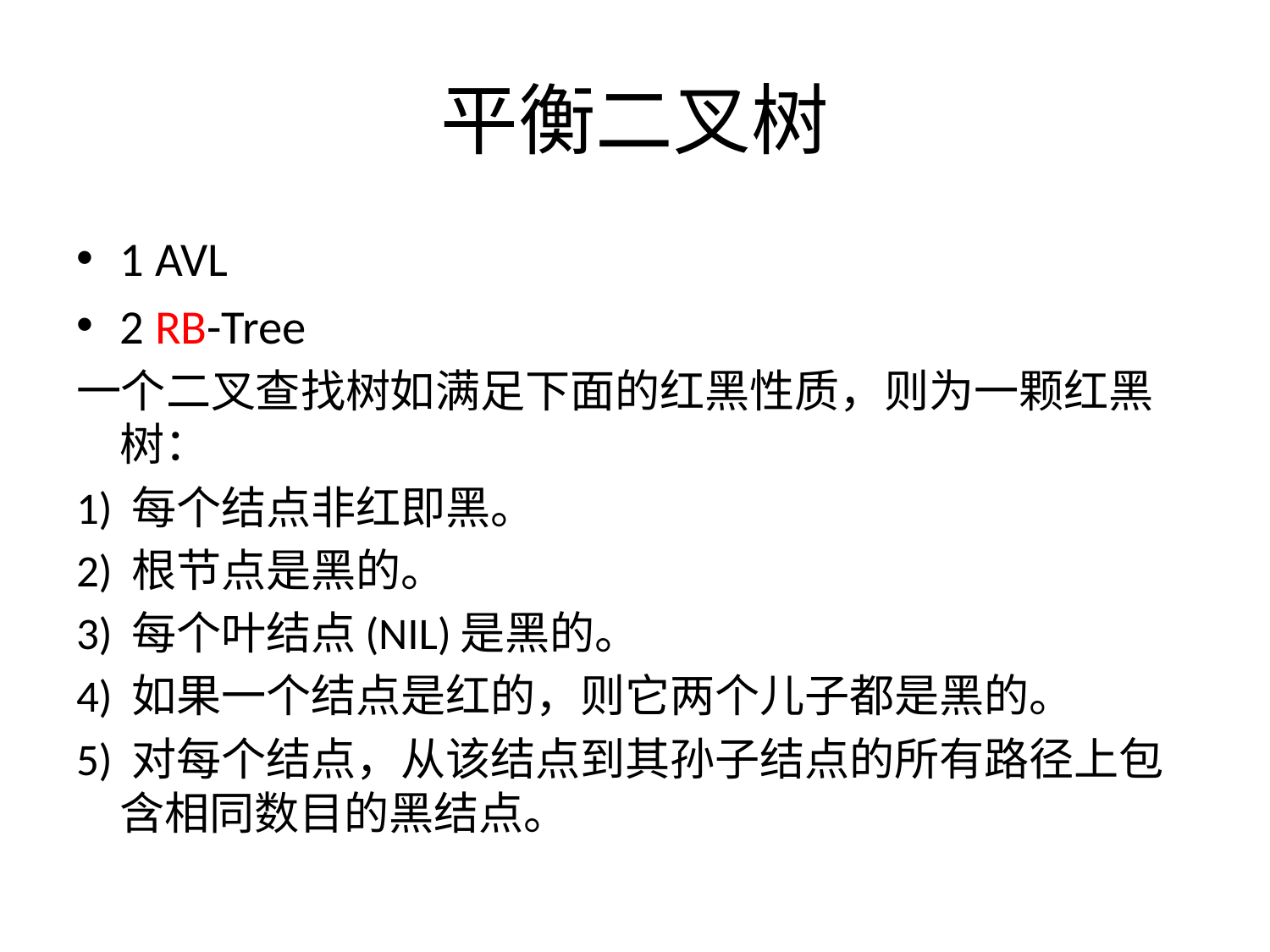

# 平衡二叉树
1 AVL
2 RB-Tree
一个二叉查找树如满足下面的红黑性质，则为一颗红黑树：
1) 每个结点非红即黑。
2) 根节点是黑的。
3) 每个叶结点(NIL)是黑的。
4) 如果一个结点是红的，则它两个儿子都是黑的。
5) 对每个结点，从该结点到其孙子结点的所有路径上包含相同数目的黑结点。